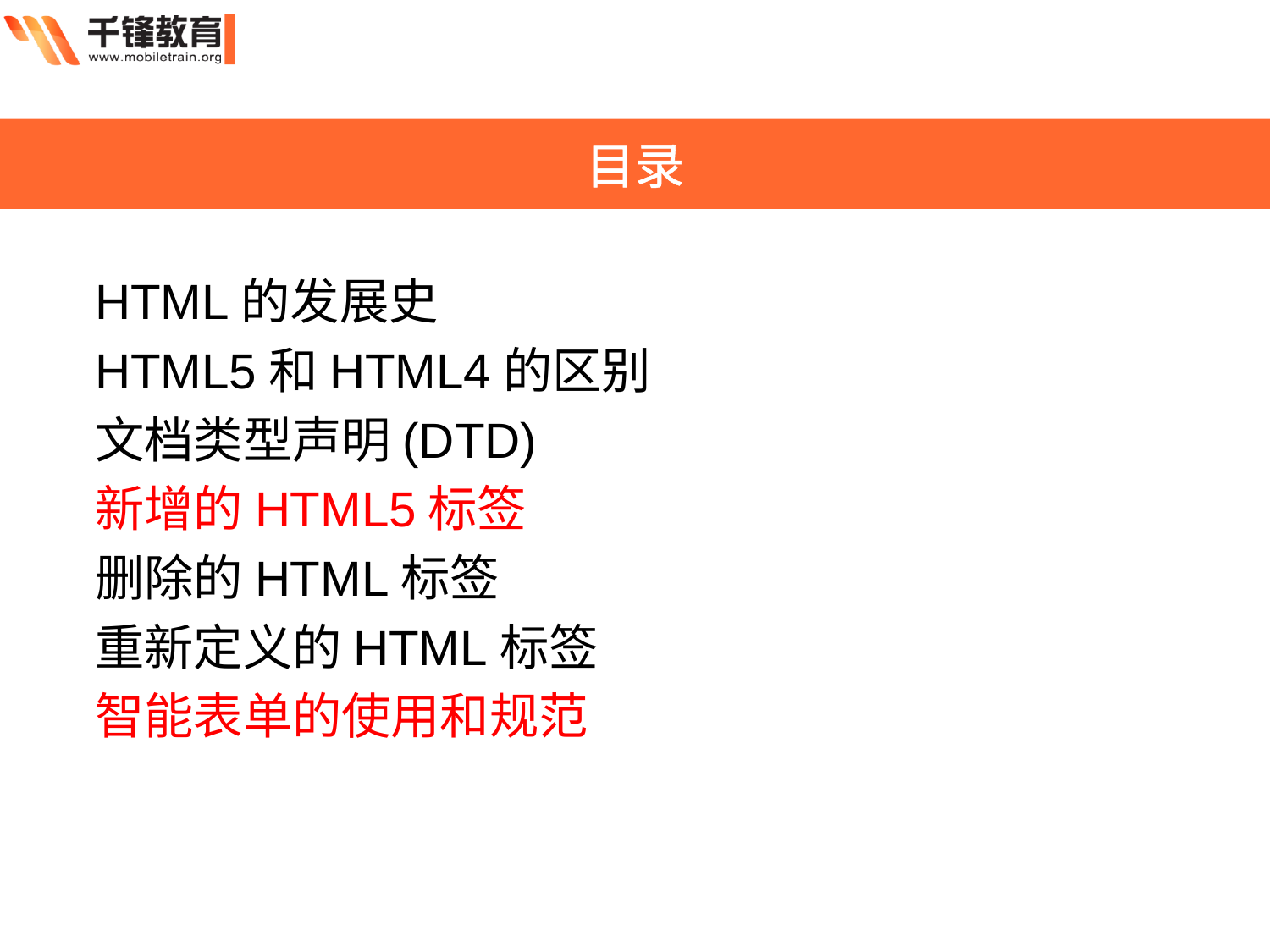

目录
HTML的发展史
HTML5和HTML4的区别
文档类型声明(DTD)
新增的HTML5标签
删除的HTML标签
重新定义的HTML标签
智能表单的使用和规范